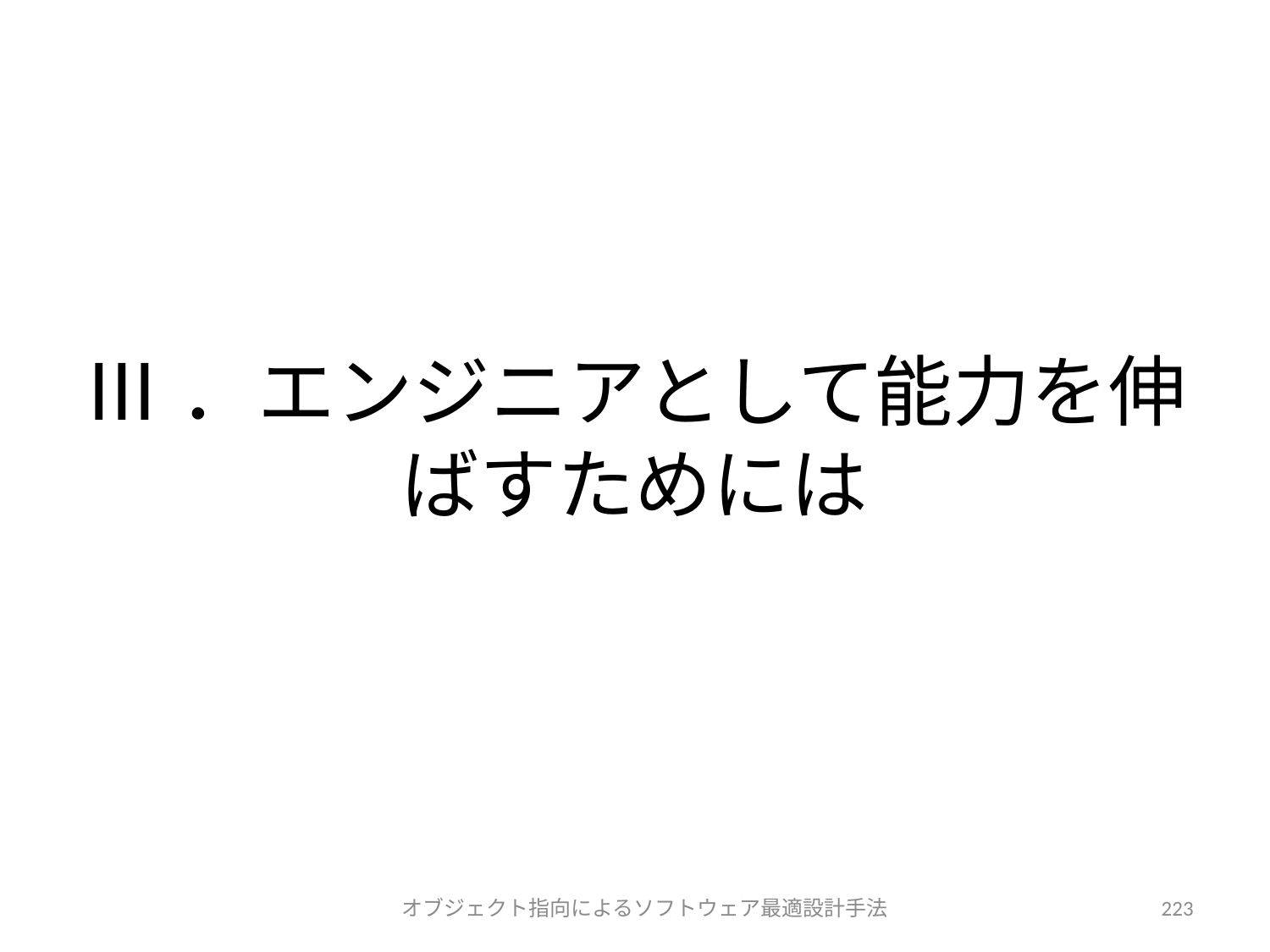

# Ⅲ．エンジニアとして能力を伸ばすためには
オブジェクト指向によるソフトウェア最適設計手法
223